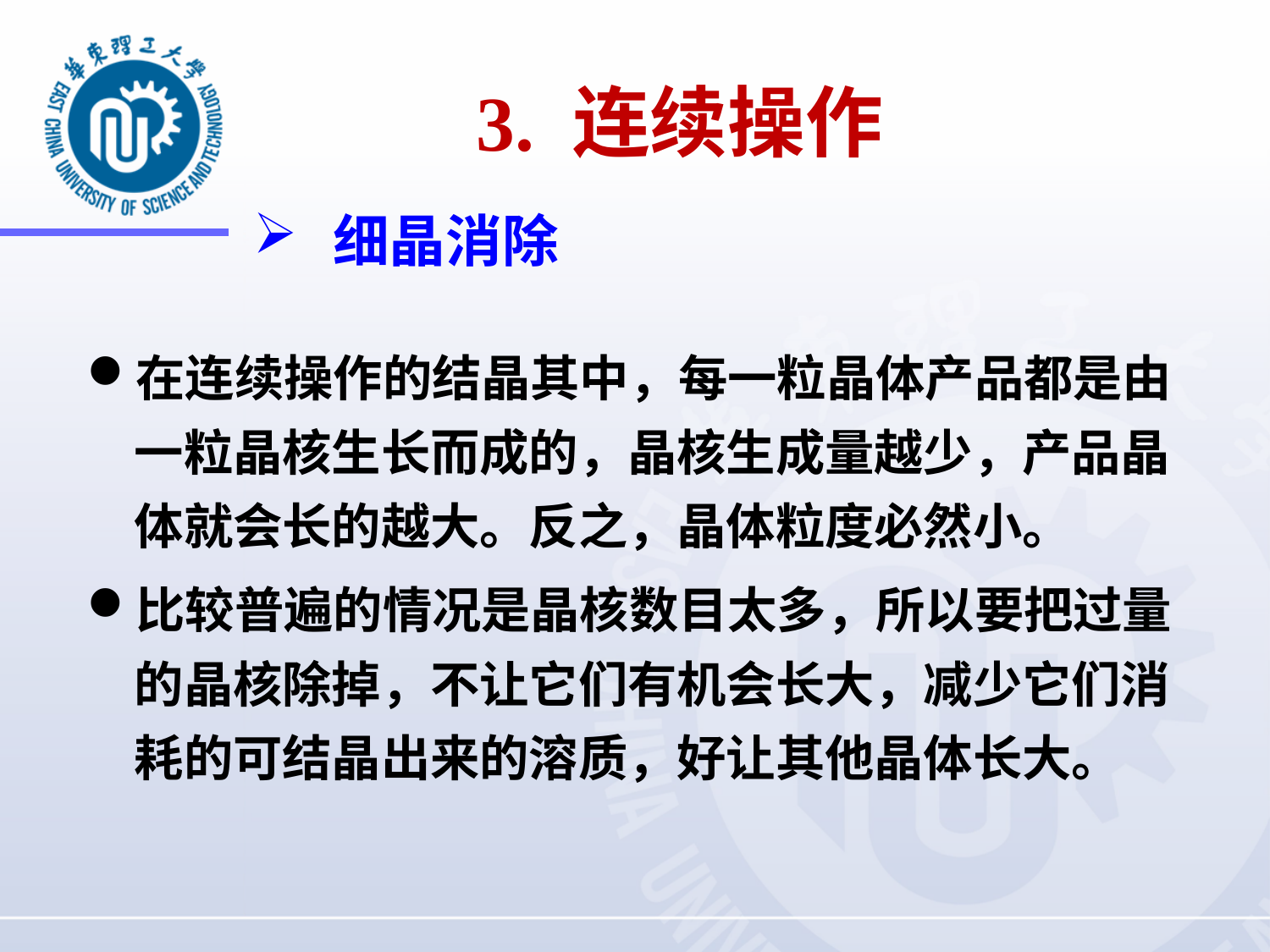

3. 连续操作
细晶消除
在连续操作的结晶其中，每一粒晶体产品都是由一粒晶核生长而成的，晶核生成量越少，产品晶体就会长的越大。反之，晶体粒度必然小。
比较普遍的情况是晶核数目太多，所以要把过量的晶核除掉，不让它们有机会长大，减少它们消耗的可结晶出来的溶质，好让其他晶体长大。